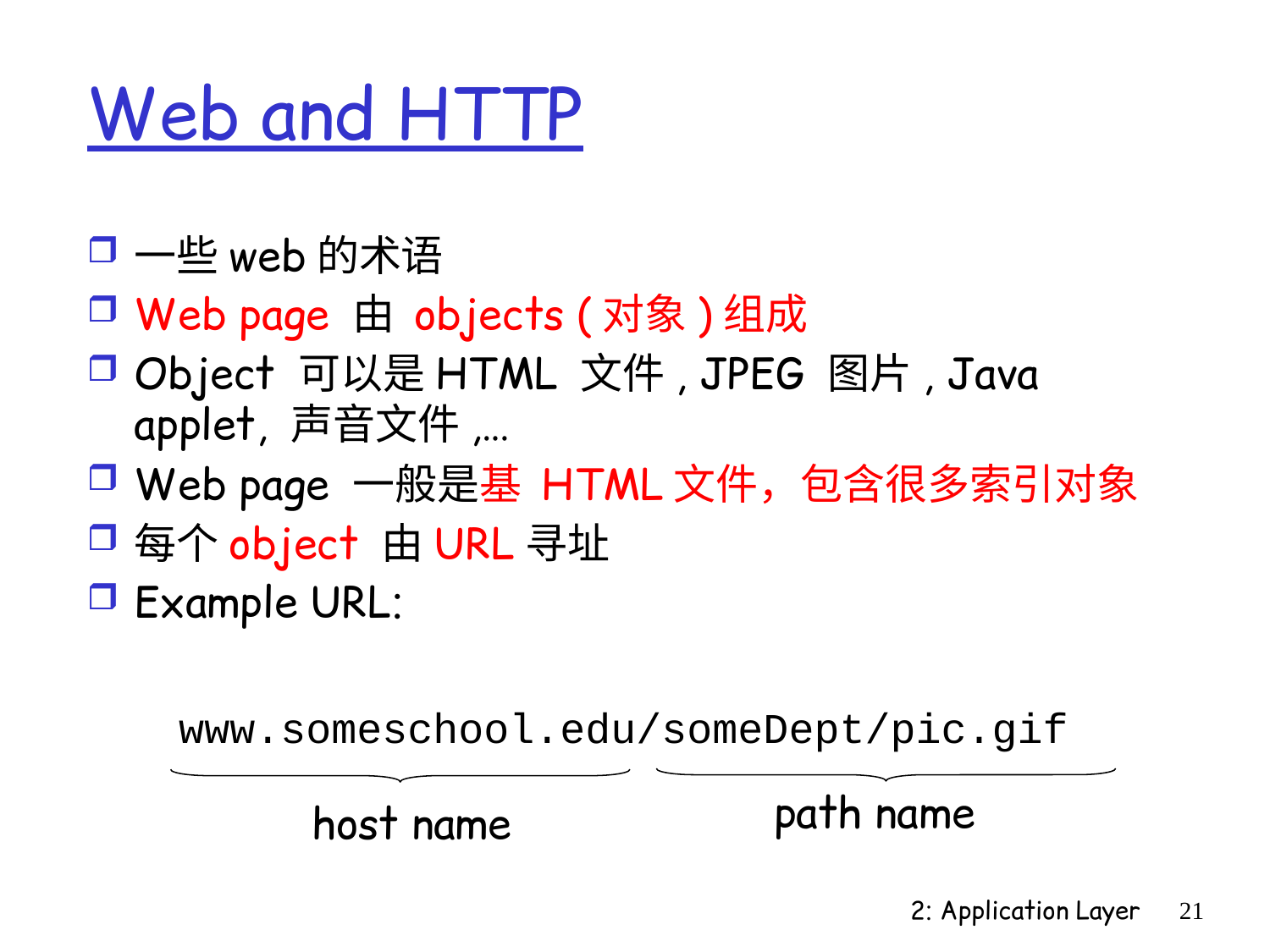

# Web and HTTP
一些web的术语
Web page 由 objects (对象)组成
Object 可以是HTML 文件, JPEG 图片, Java applet, 声音文件,…
Web page 一般是基 HTML文件，包含很多索引对象
每个object 由URL寻址
Example URL:

www.someschool.edu/someDept/pic.gif
path name
host name
2: Application Layer
21